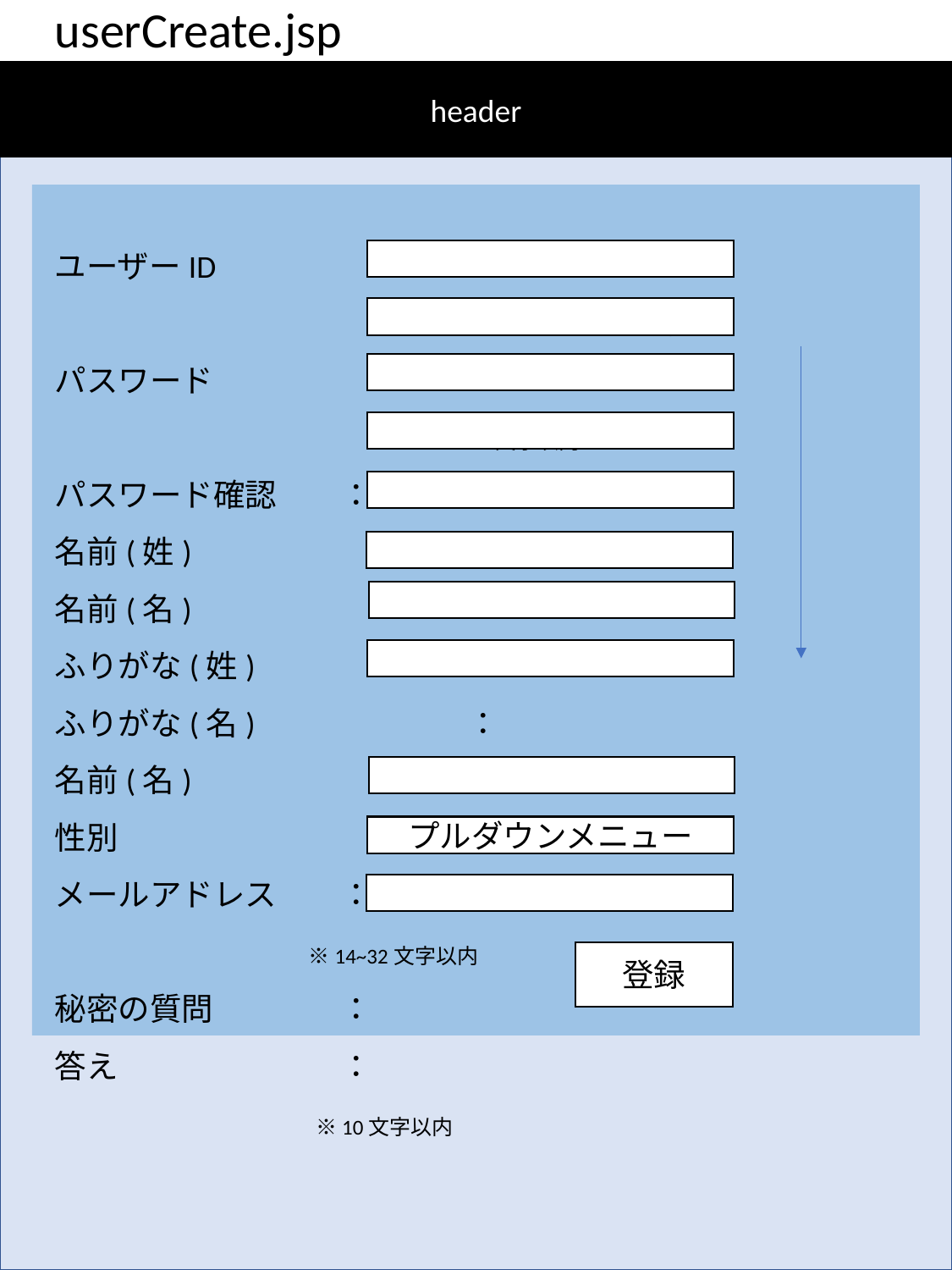

userCreate.jsp
header

ユーザーID		    ：							※8文字以内
パスワード		　：						 ※16文字以内
パスワード確認　　：
名前(姓)			　：
名前(名)			　：
ふりがな(姓) 	　　　：
ふりがな(名) 		　：
名前(名)			　：
性別		　	　：〇男　〇女
メールアドレス　　：						※14~32文字以内
秘密の質問　　　　：
答え　　　　　　　：						 ※10文字以内

プルダウンメニュー

登録